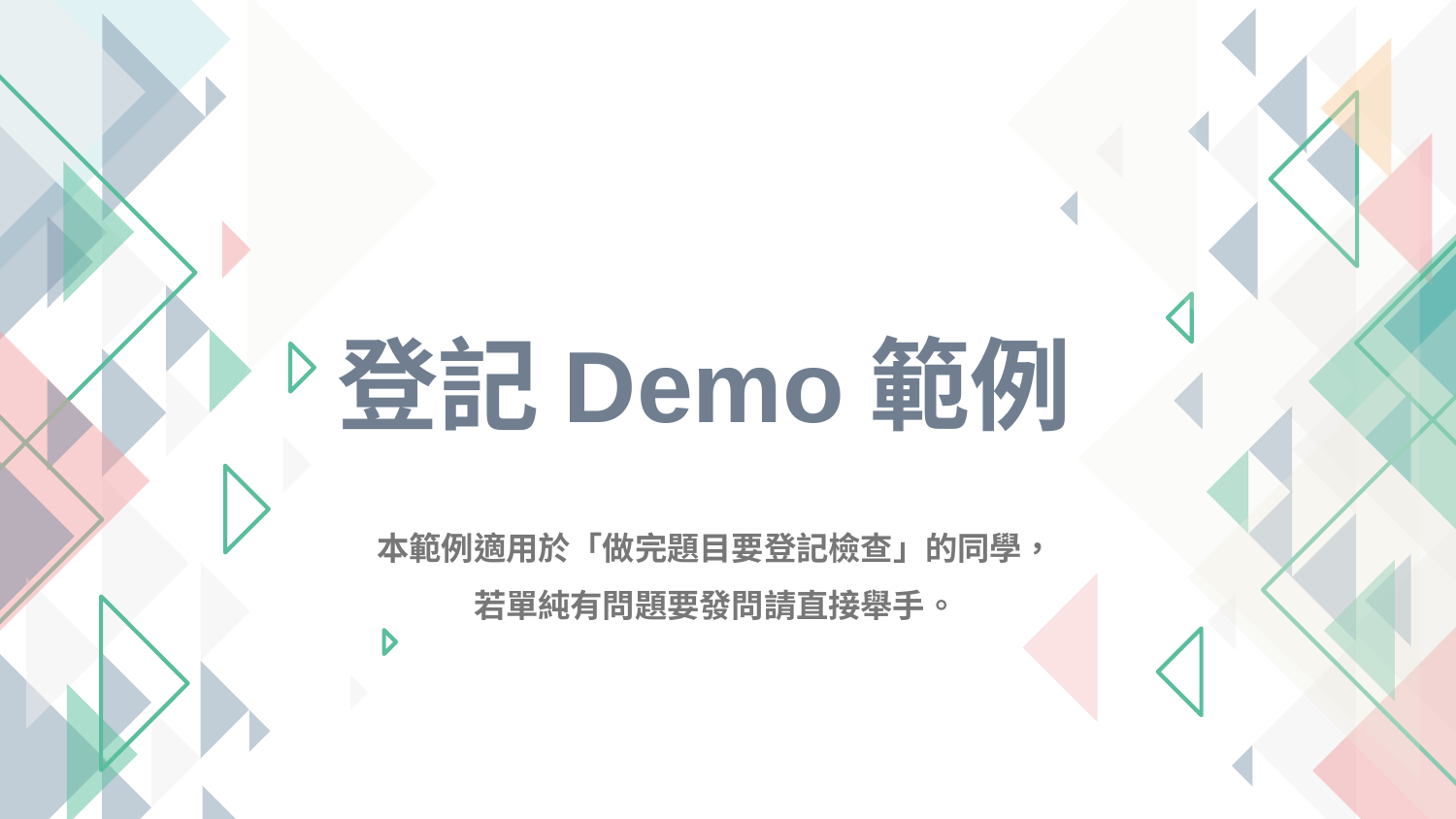

登記Demo範例

本範例適用於「做完題目要登記檢查」的同學，
若單純有問題要發問請直接舉手。